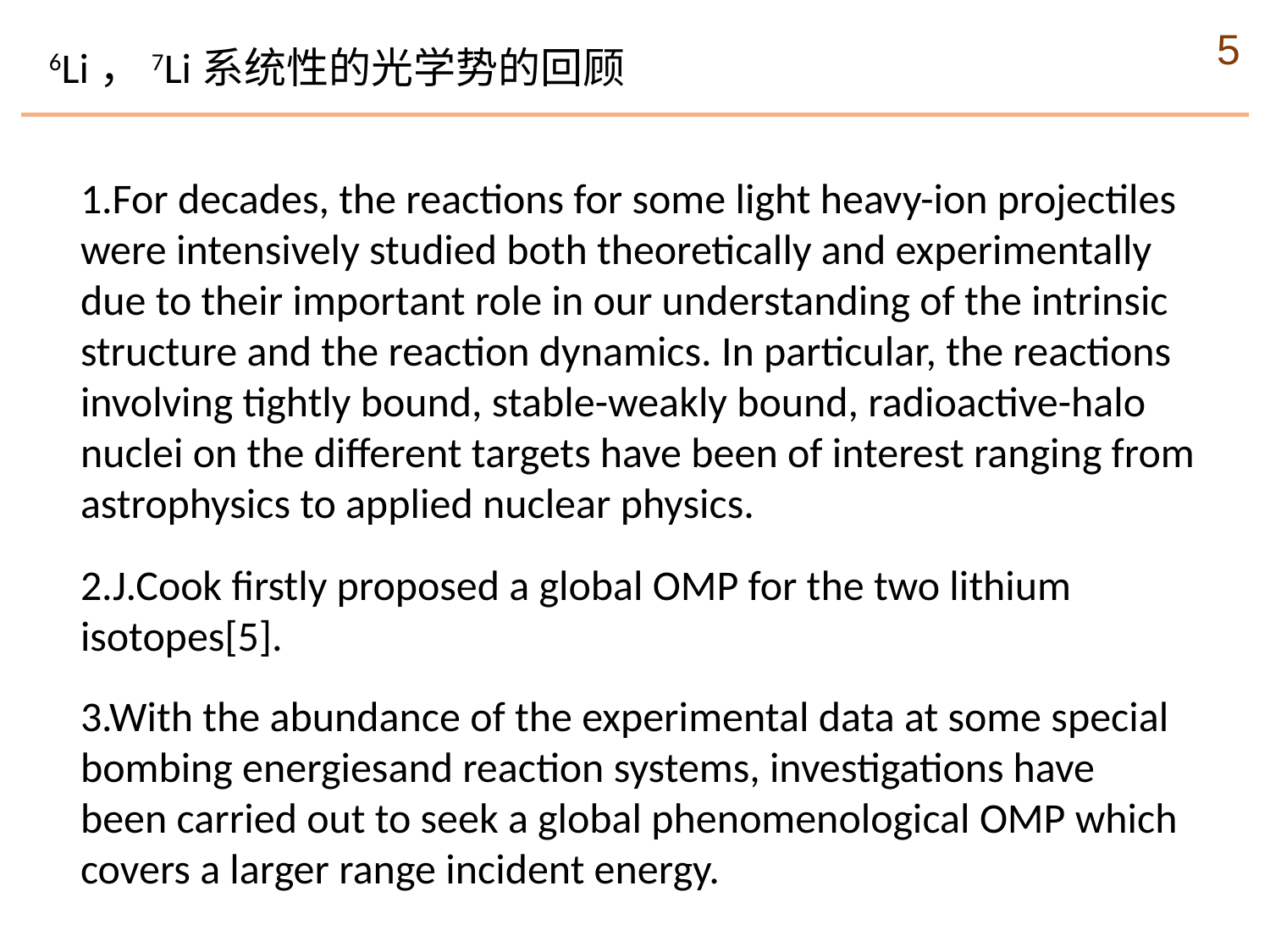

5
6Li，7Li系统性的光学势的回顾
1.For decades, the reactions for some light heavy-ion projectiles were intensively studied both theoretically and experimentally due to their important role in our understanding of the intrinsic structure and the reaction dynamics. In particular, the reactions involving tightly bound, stable-weakly bound, radioactive-halo nuclei on the different targets have been of interest ranging from astrophysics to applied nuclear physics.
2.J.Cook firstly proposed a global OMP for the two lithium isotopes[5].
3.With the abundance of the experimental data at some special bombing energiesand reaction systems, investigations have been carried out to seek a global phenomenological OMP which covers a larger range incident energy.